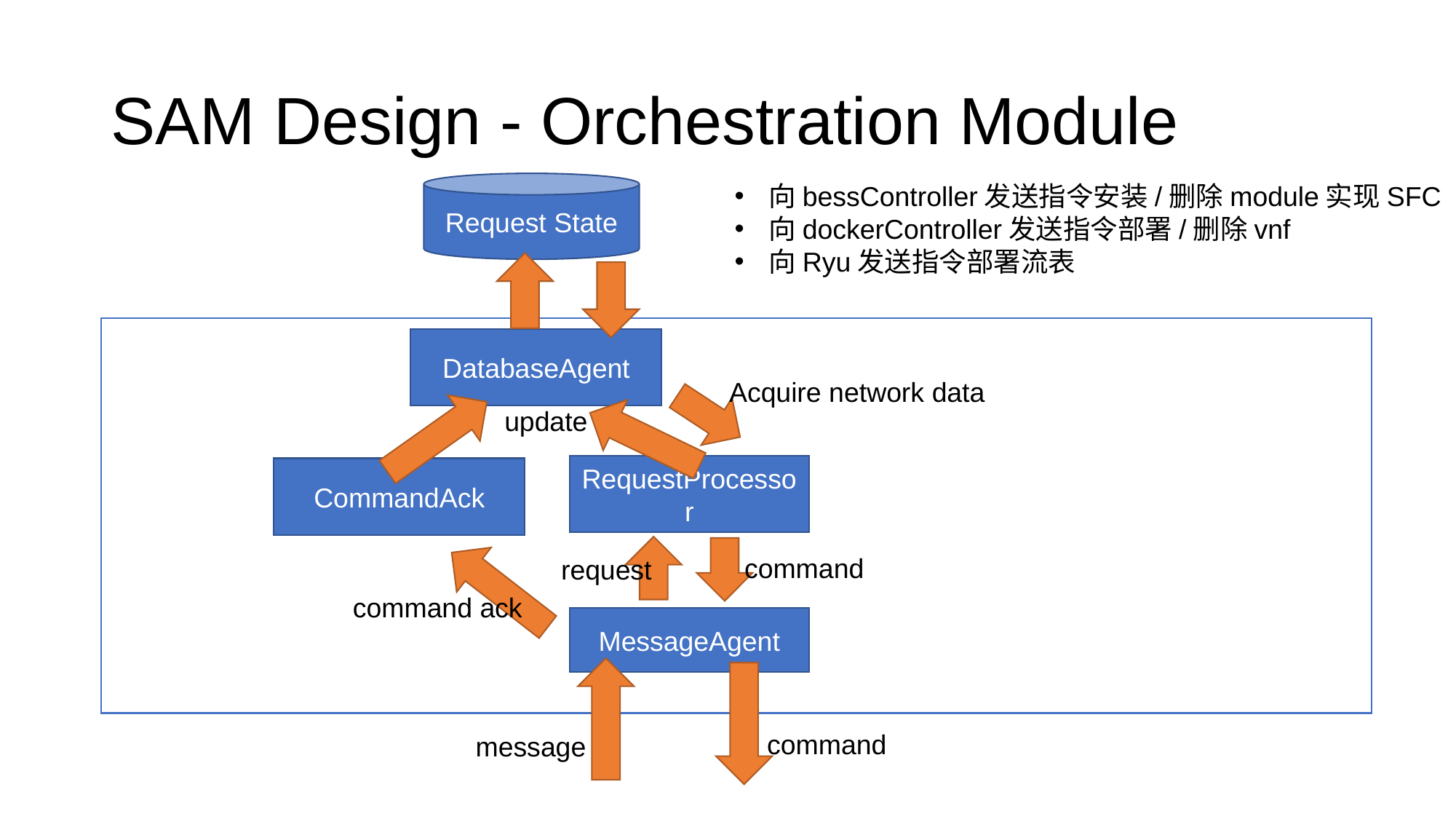

# SAM Design - Orchestration Module
Request State
向bessController发送指令安装/删除module实现SFC
向dockerController发送指令部署/删除vnf
向Ryu发送指令部署流表

DatabaseAgent
Acquire network data

update

RequestProcessor
CommandAck

command
request

command ack
MessageAgent

command
message